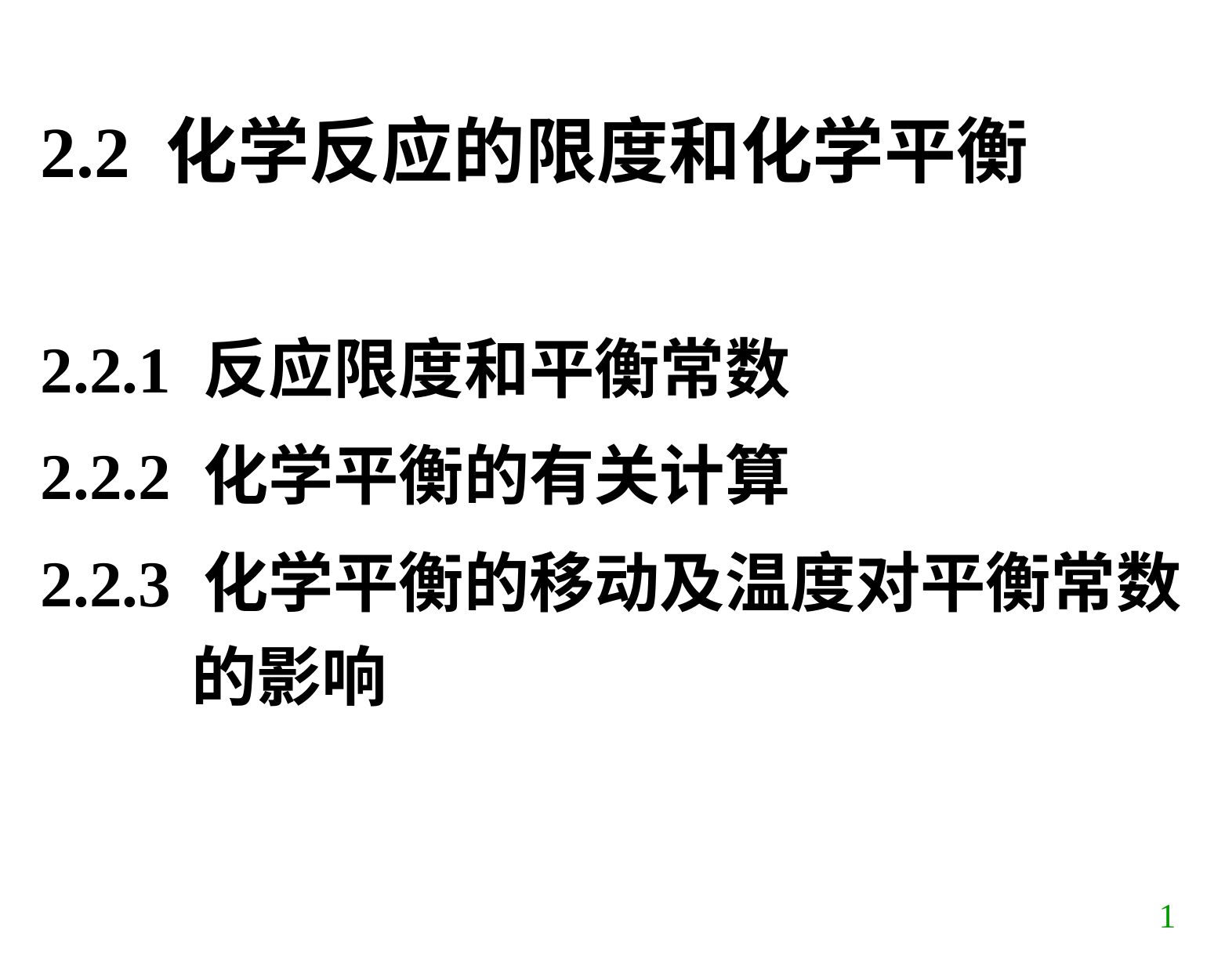

2.2 化学反应的限度和化学平衡

2.2.1 反应限度和平衡常数
2.2.2 化学平衡的有关计算
2.2.3 化学平衡的移动及温度对平衡常数的影响
1